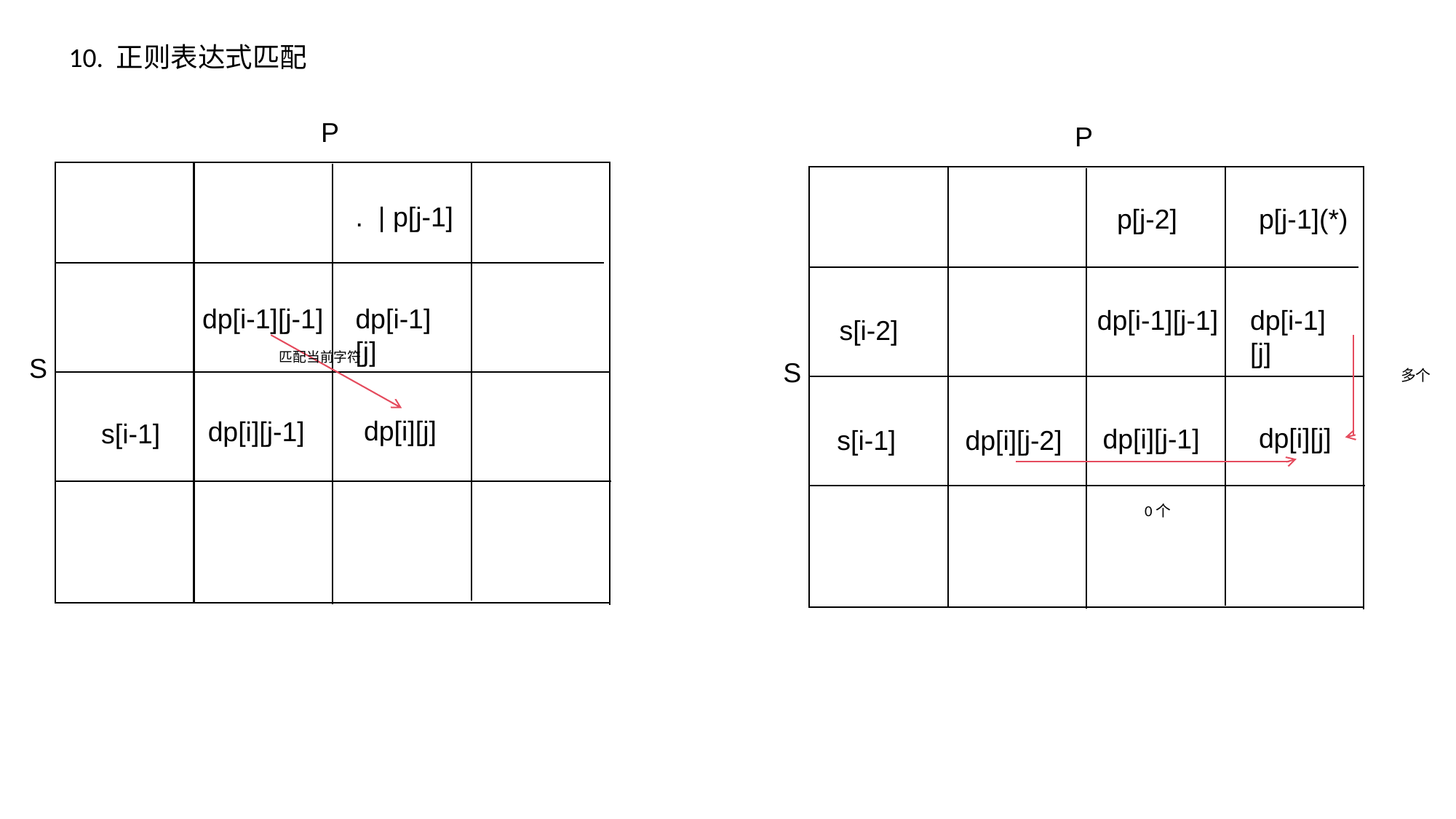

10. 正则表达式匹配
P
P

.  | p[j-1]
p[j-2]
p[j-1](*)
dp[i-1][j-1]
dp[i-1][j]
dp[i-1][j-1]
dp[i-1][j]
s[i-2]
匹配当前字符
S
S
多个
dp[i][j]
dp[i][j-1]
s[i-1]
dp[i][j]
dp[i][j-1]
s[i-1]
dp[i][j-2]
0个